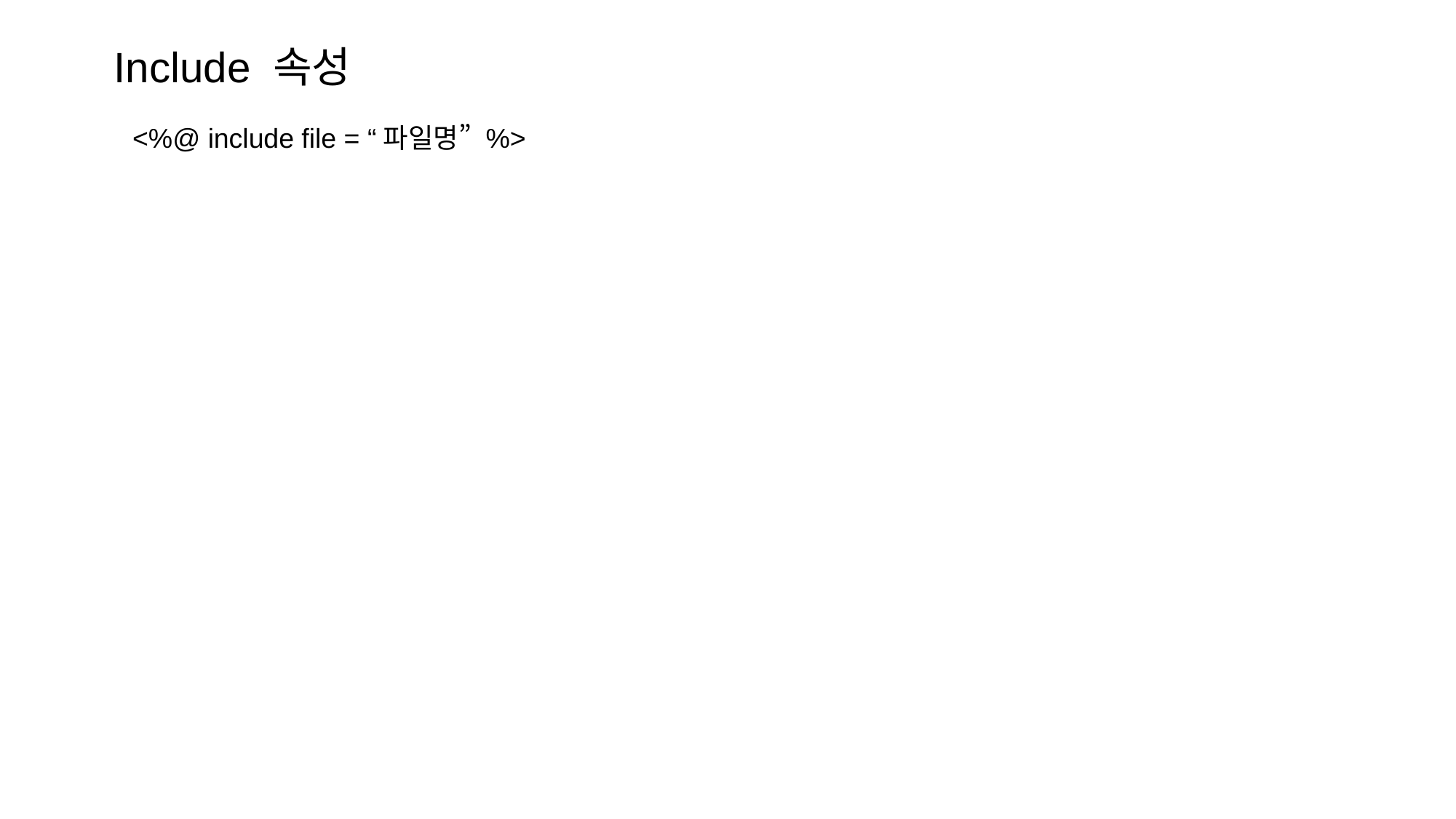

Include 속성
<%@ include file = “파일명” %>